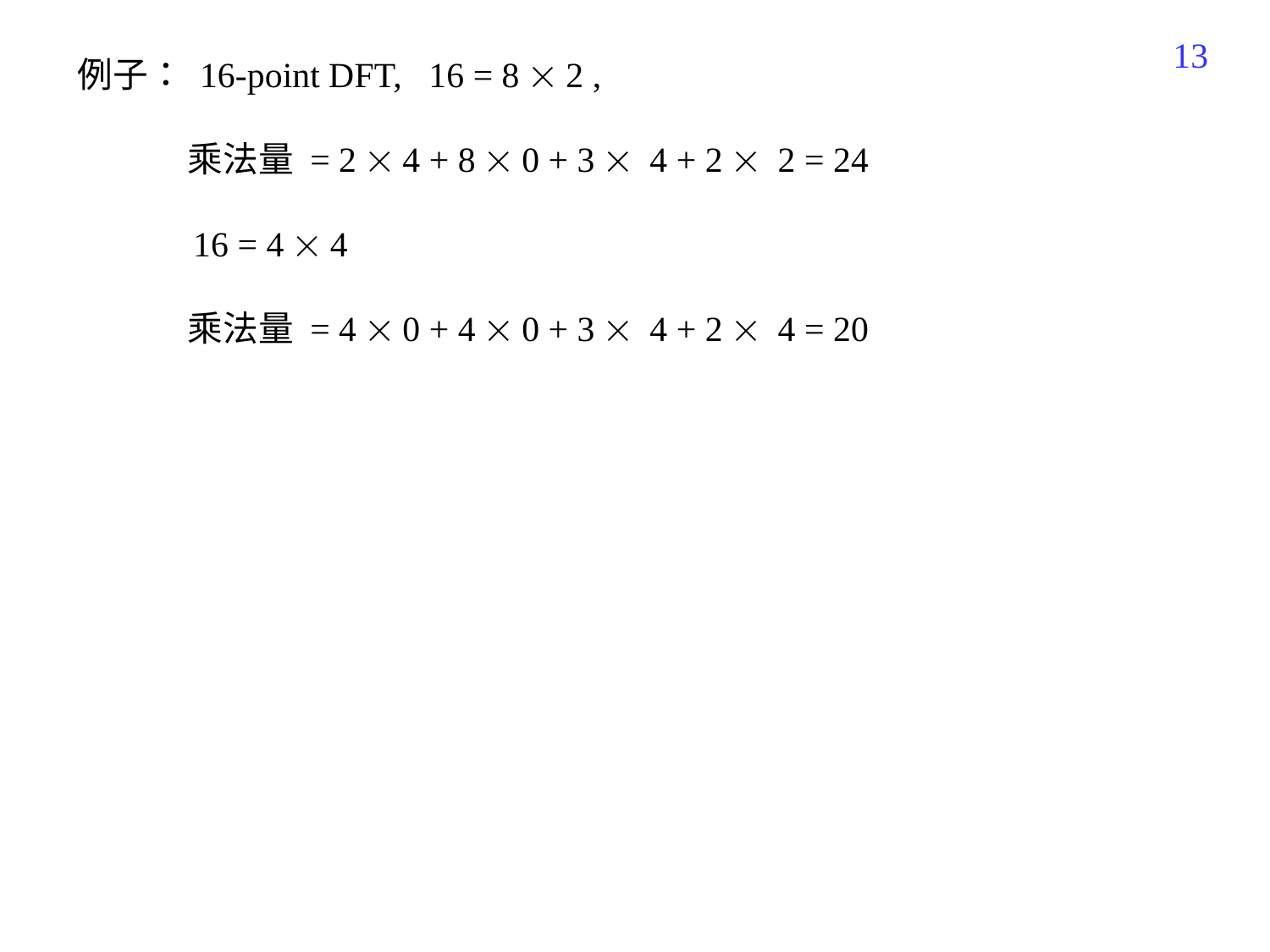

13
例子： 16-point DFT,   16 = 8 × 2 ,

             乘法量 = 2 × 4 + 8 × 0 + 3 ×  4 + 2 ×  2 = 24

             16 = 4 × 4

             乘法量 = 4 × 0 + 4 × 0 + 3 ×  4 + 2 ×  4 = 20